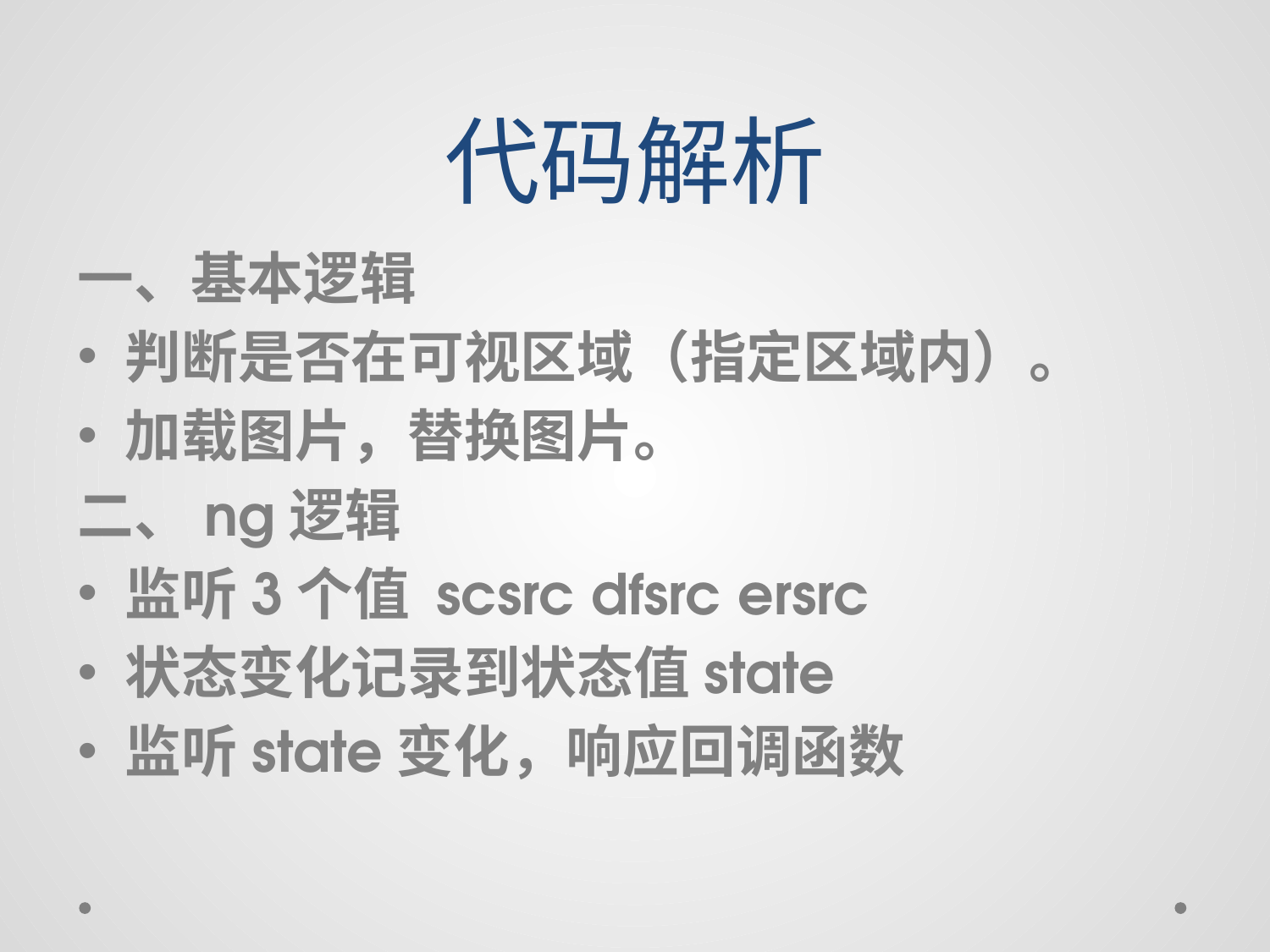

# 代码解析
一、基本逻辑
判断是否在可视区域（指定区域内）。
加载图片，替换图片。
二、ng逻辑
监听3个值 scsrc dfsrc ersrc
状态变化记录到状态值state
监听state变化，响应回调函数